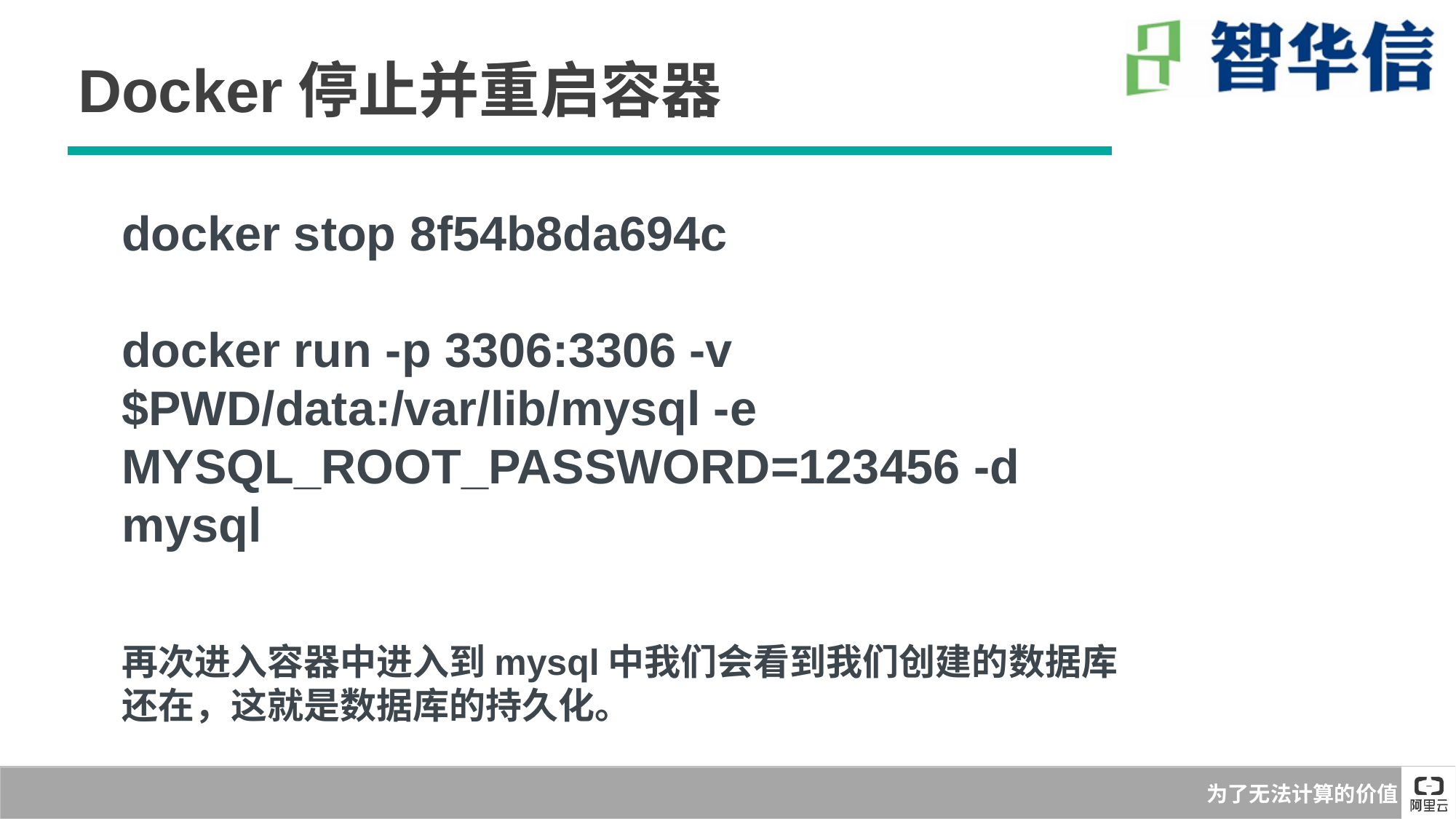

Docker停止并重启容器
docker stop 8f54b8da694c

docker run -p 3306:3306 -v $PWD/data:/var/lib/mysql -e MYSQL_ROOT_PASSWORD=123456 -d mysql

再次进入容器中进入到mysql中我们会看到我们创建的数据库还在，这就是数据库的持久化。